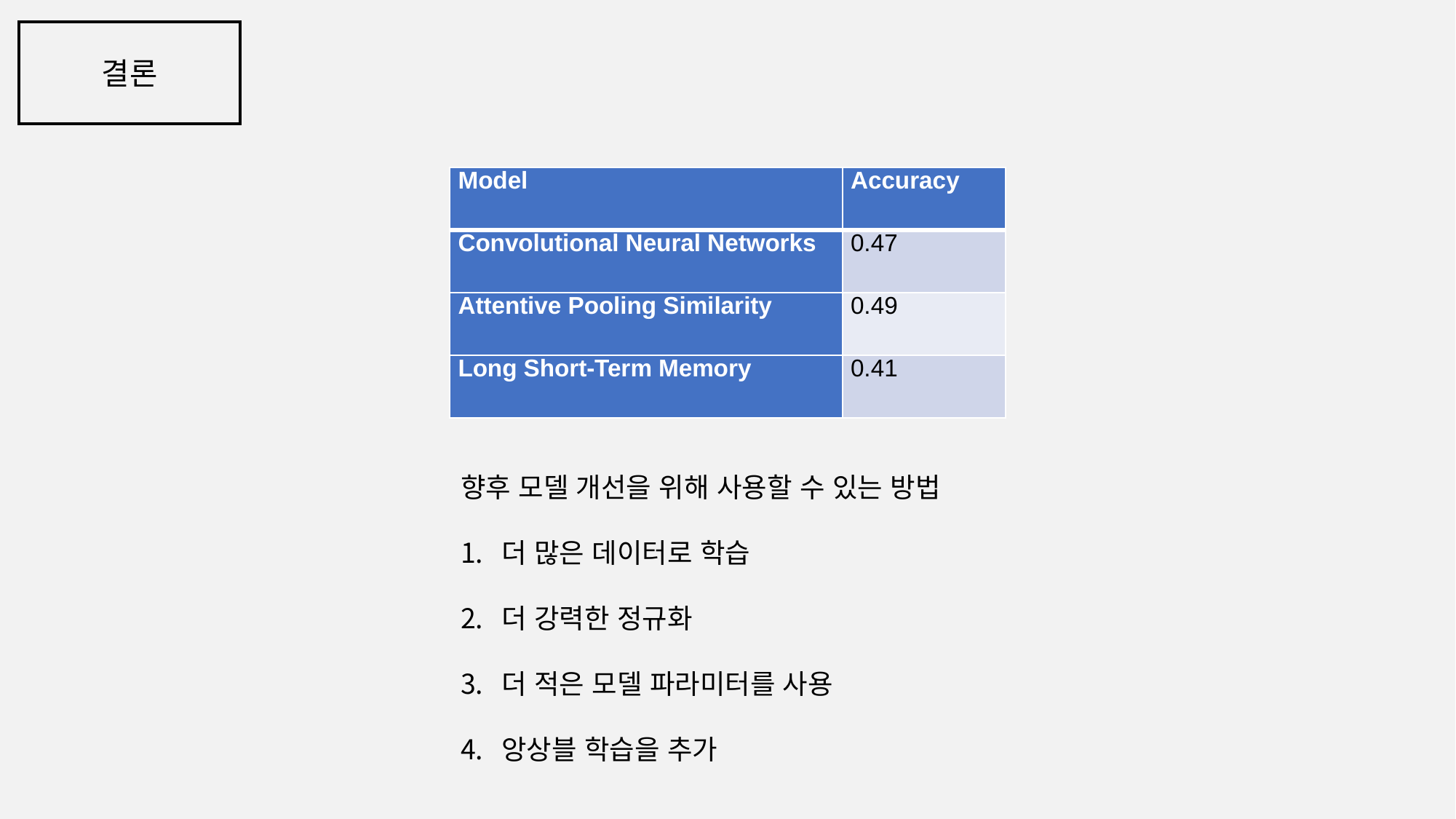

결론
| Model | Accuracy |
| --- | --- |
| Convolutional Neural Networks | 0.47 |
| Attentive Pooling Similarity | 0.49 |
| Long Short-Term Memory | 0.41 |
향후 모델 개선을 위해 사용할 수 있는 방법

더 많은 데이터로 학습

더 강력한 정규화

더 적은 모델 파라미터를 사용

앙상블 학습을 추가